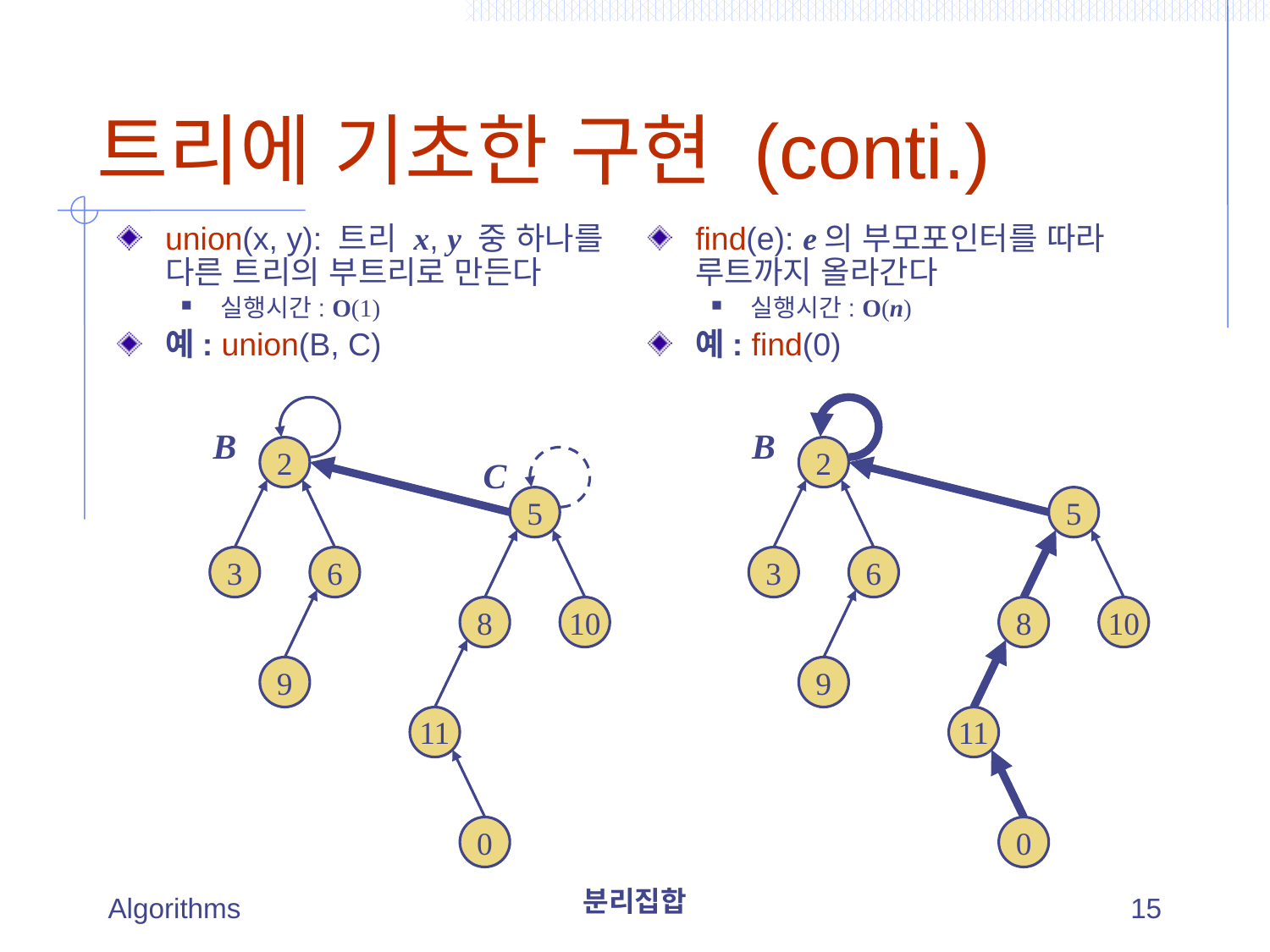

# 트리에 기초한 구현 (conti.)
union(x, y): 트리 x, y 중 하나를 다른 트리의 부트리로 만든다
실행시간: O(1)
예: union(B, C)
find(e): e의 부모포인터를 따라 루트까지 올라간다
실행시간: O(n)
예: find(0)

B
B
2
2
C

5
5
3
6
3
6
8
10
8
10
9
9
11
11
0
0
Algorithms
분리집합
15